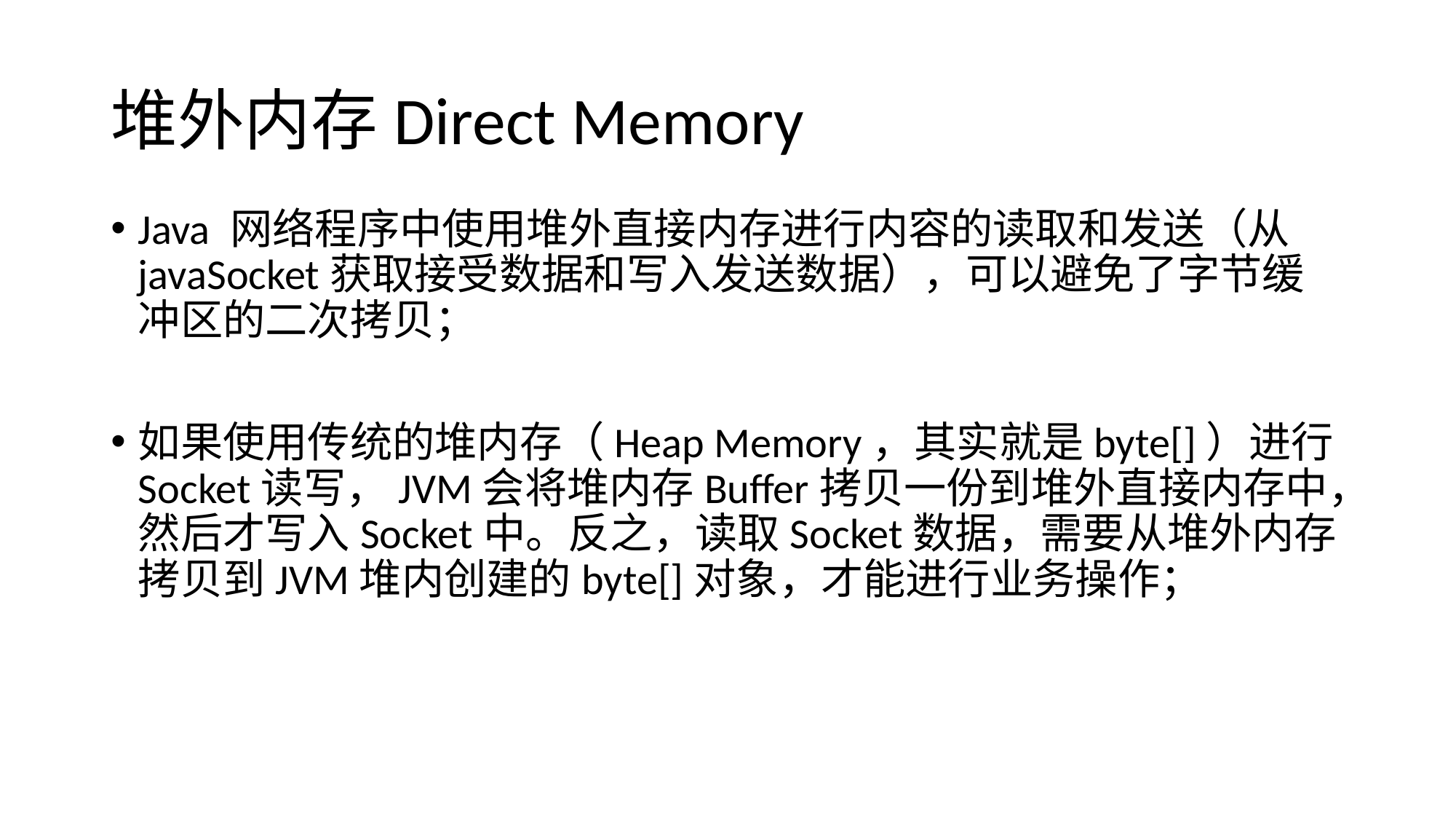

# 堆外内存Direct Memory
Java 网络程序中使用堆外直接内存进行内容的读取和发送（从javaSocket获取接受数据和写入发送数据），可以避免了字节缓冲区的二次拷贝；

如果使用传统的堆内存（Heap Memory，其实就是byte[]）进行Socket读写，JVM会将堆内存Buffer拷贝一份到堆外直接内存中，然后才写入Socket中。反之，读取Socket数据，需要从堆外内存拷贝到JVM堆内创建的byte[]对象，才能进行业务操作；